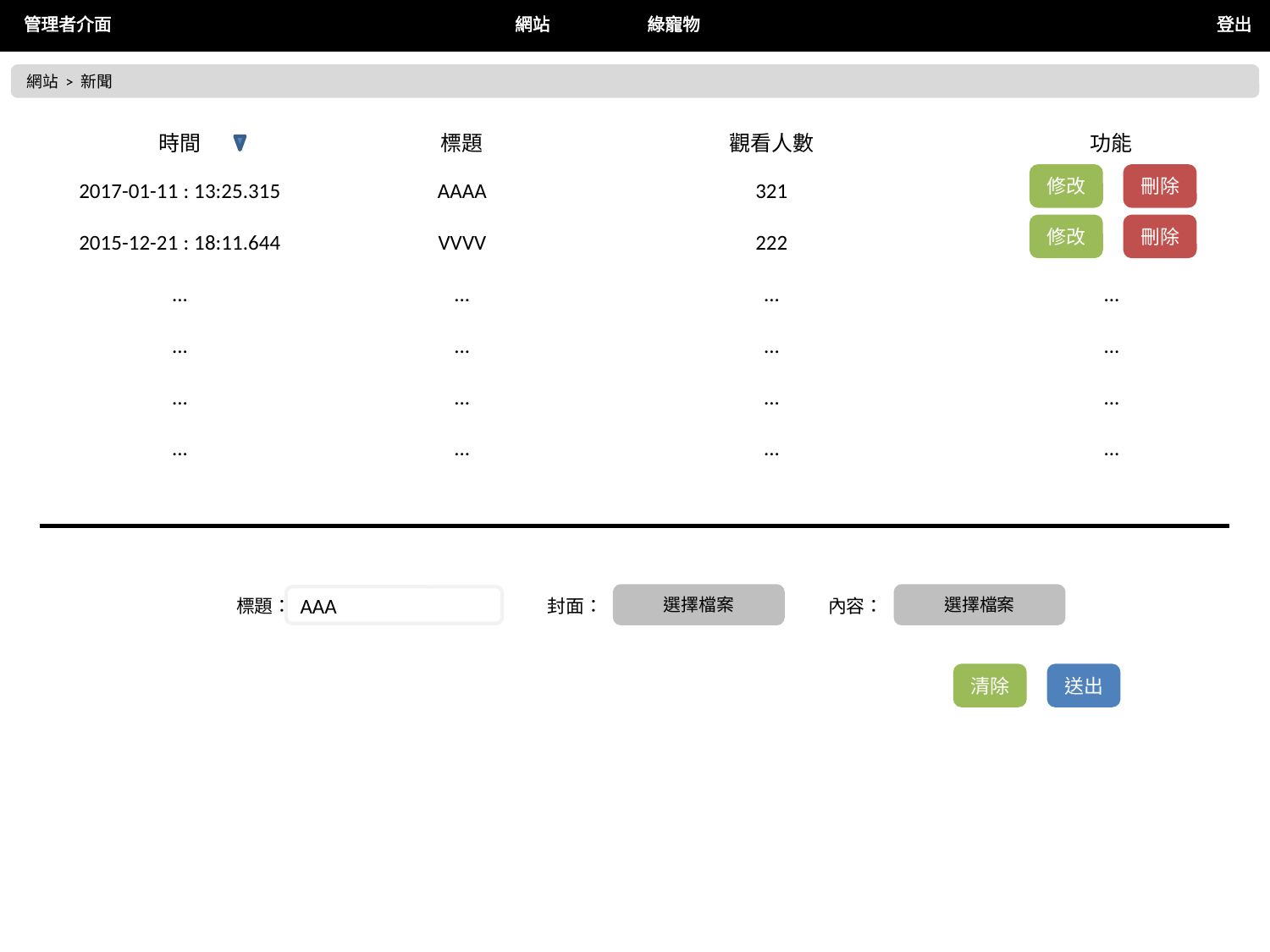

綠寵物
網站
登出
管理者介面
網站 > 新聞
| 時間 | 標題 | 觀看人數 | 功能 |
| --- | --- | --- | --- |
| 2017-01-11 : 13:25.315 | AAAA | 321 |  |
| 2015-12-21 : 18:11.644 | VVVV | 222 |  |
| ... | ... | ... | ... |
| ... | ... | ... | ... |
| ... | ... | ... | ... |
| ... | ... | ... | ... |

修改
刪除
修改
刪除
選擇檔案
選擇檔案
AAA
標題：
封面：
內容：
清除
送出